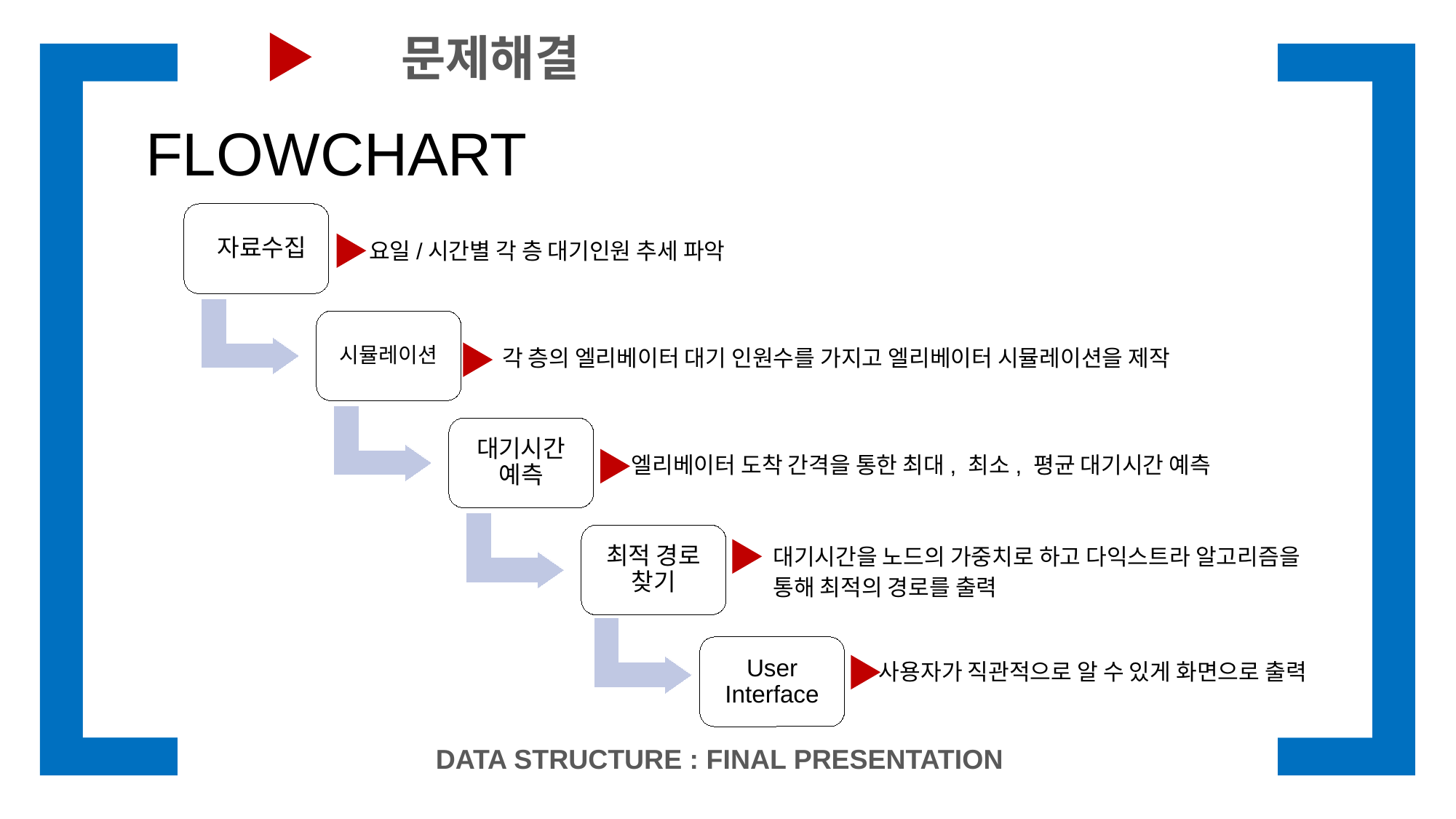

문제해결
# FLOWCHART
 자료수집
요일/시간별 각 층 대기인원 추세 파악

시뮬레이션
각 층의 엘리베이터 대기 인원수를 가지고 엘리베이터 시뮬레이션을 제작

대기시간 예측
엘리베이터 도착 간격을 통한 최대, 최소, 평균 대기시간 예측

최적 경로 찾기

대기시간을 노드의 가중치로 하고 다익스트라 알고리즘을
통해 최적의 경로를 출력

사용자가 직관적으로 알 수 있게 화면으로 출력
User Interface